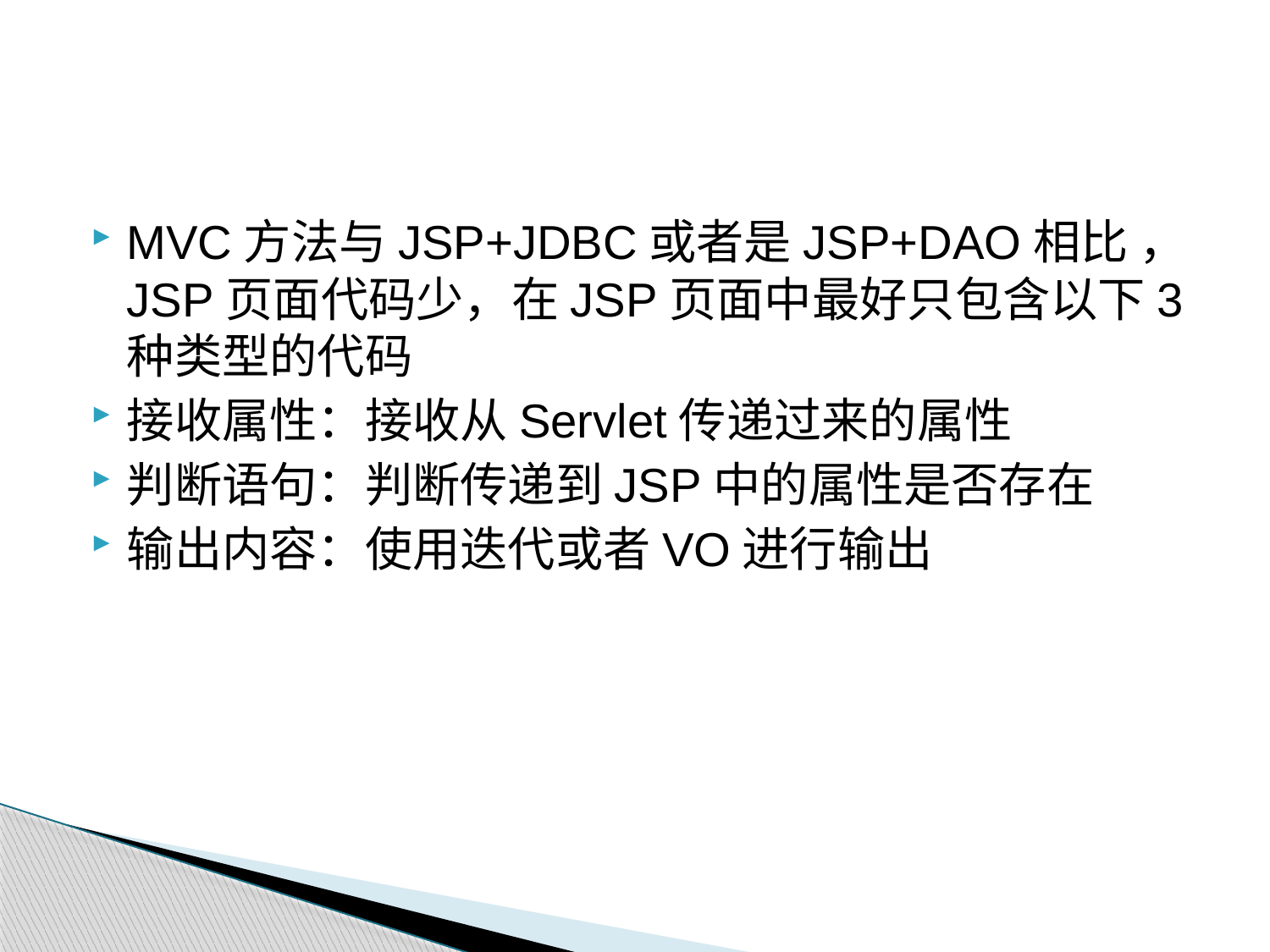

#
MVC方法与JSP+JDBC或者是JSP+DAO相比 ，JSP页面代码少，在JSP页面中最好只包含以下3种类型的代码
接收属性：接收从Servlet传递过来的属性
判断语句：判断传递到JSP中的属性是否存在
输出内容：使用迭代或者VO进行输出